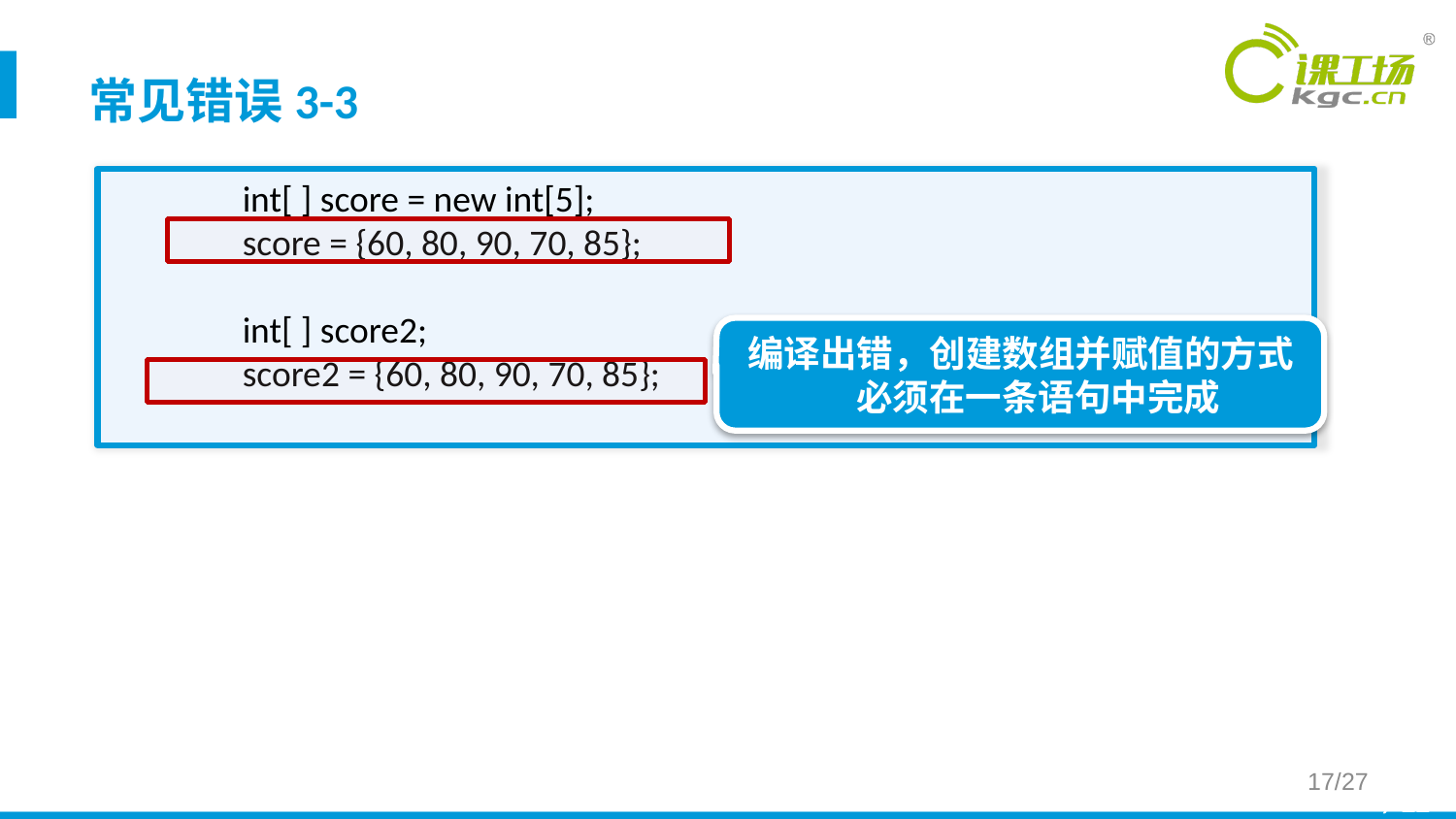

常见错误3-3
       int[ ] score = new int[5];
       score = {60, 80, 90, 70, 85};

       int[ ] score2;
       score2 = {60, 80, 90, 70, 85};

编译出错，创建数组并赋值的方式必须在一条语句中完成

17/27
* / 22